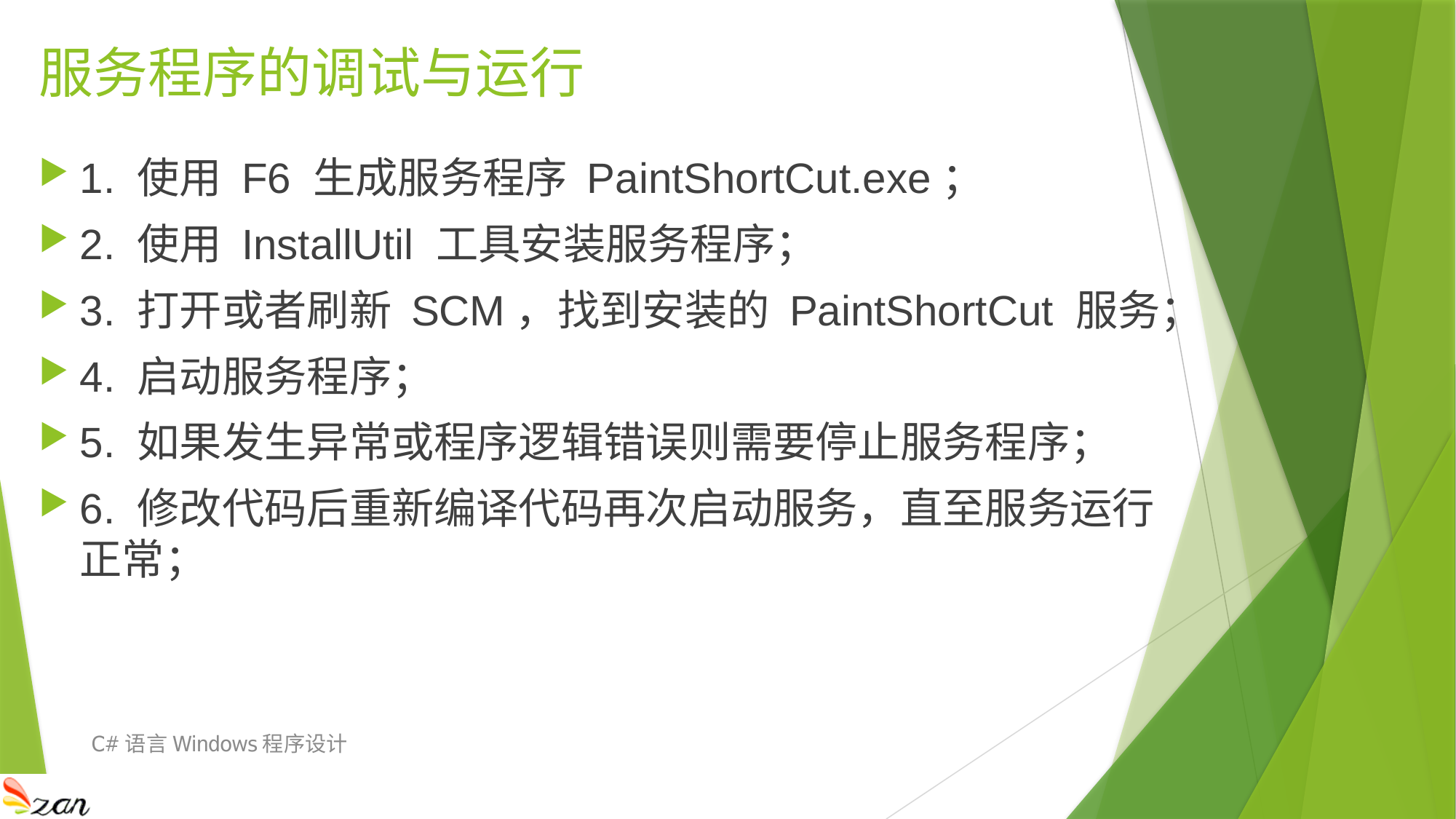

# 服务程序的调试与运行
1. 使用 F6 生成服务程序 PaintShortCut.exe；
2. 使用 InstallUtil 工具安装服务程序；
3. 打开或者刷新 SCM，找到安装的 PaintShortCut 服务；
4. 启动服务程序；
5. 如果发生异常或程序逻辑错误则需要停止服务程序；
6. 修改代码后重新编译代码再次启动服务，直至服务运行正常；
C#语言Windows程序设计